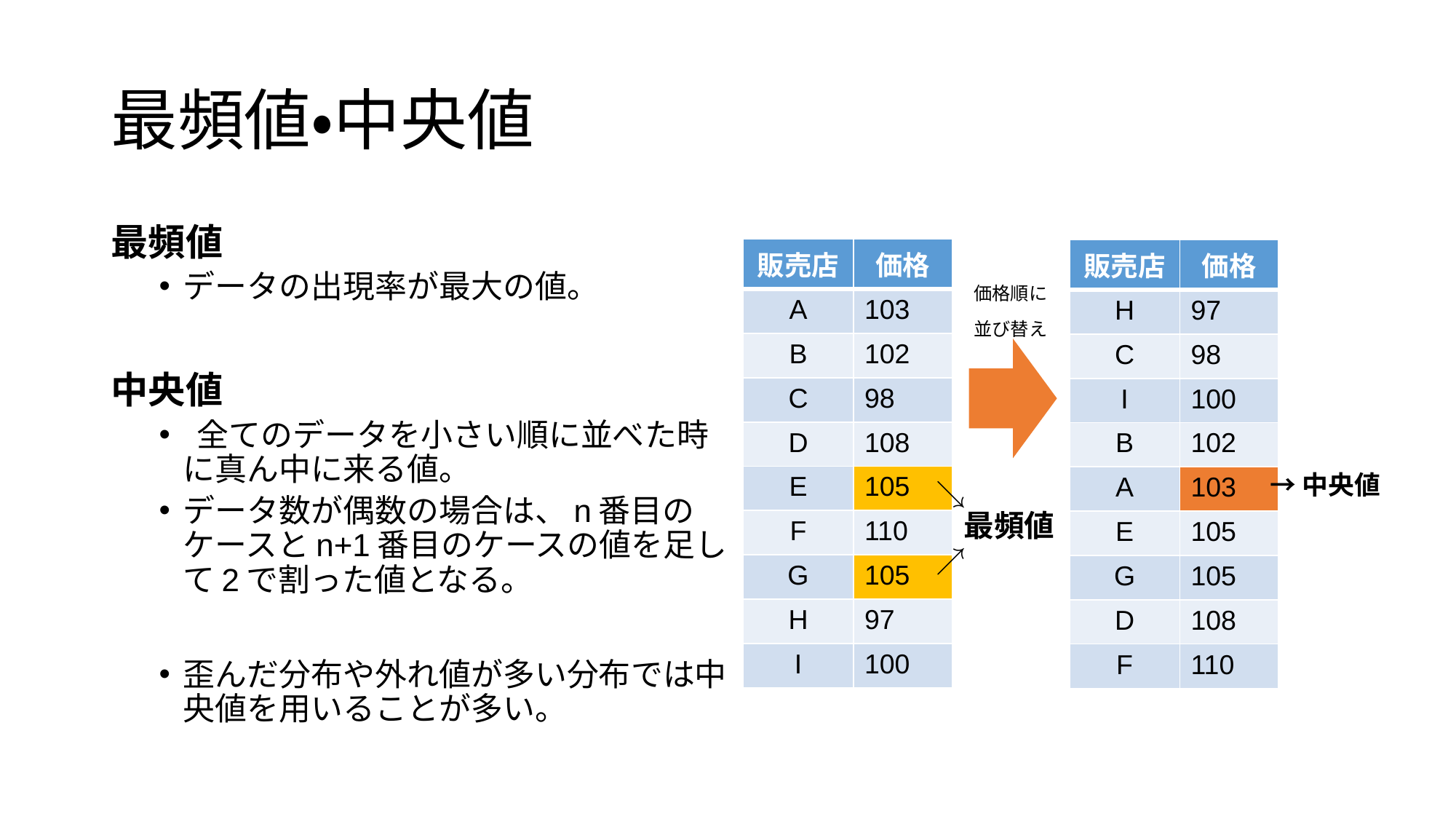

# 最頻値・中央値
最頻値
データの出現率が最大の値。

中央値
 全てのデータを小さい順に並べた時に真ん中に来る値。
データ数が偶数の場合は、n番目のケースとn+1番目のケースの値を足して2で割った値となる。

歪んだ分布や外れ値が多い分布では中央値を用いることが多い。
| 販売店 | 価格 |
| --- | --- |
| A | 103 |
| B | 102 |
| C | 98 |
| D | 108 |
| E | 105 |
| F | 110 |
| G | 105 |
| H | 97 |
| I | 100 |
| 販売店 | 価格 |
| --- | --- |
| H | 97 |
| C | 98 |
| I | 100 |
| B | 102 |
| A | 103 |
| E | 105 |
| G | 105 |
| D | 108 |
| F | 110 |
→中央値
価格順に
並び替え

↘
   最頻値
↗